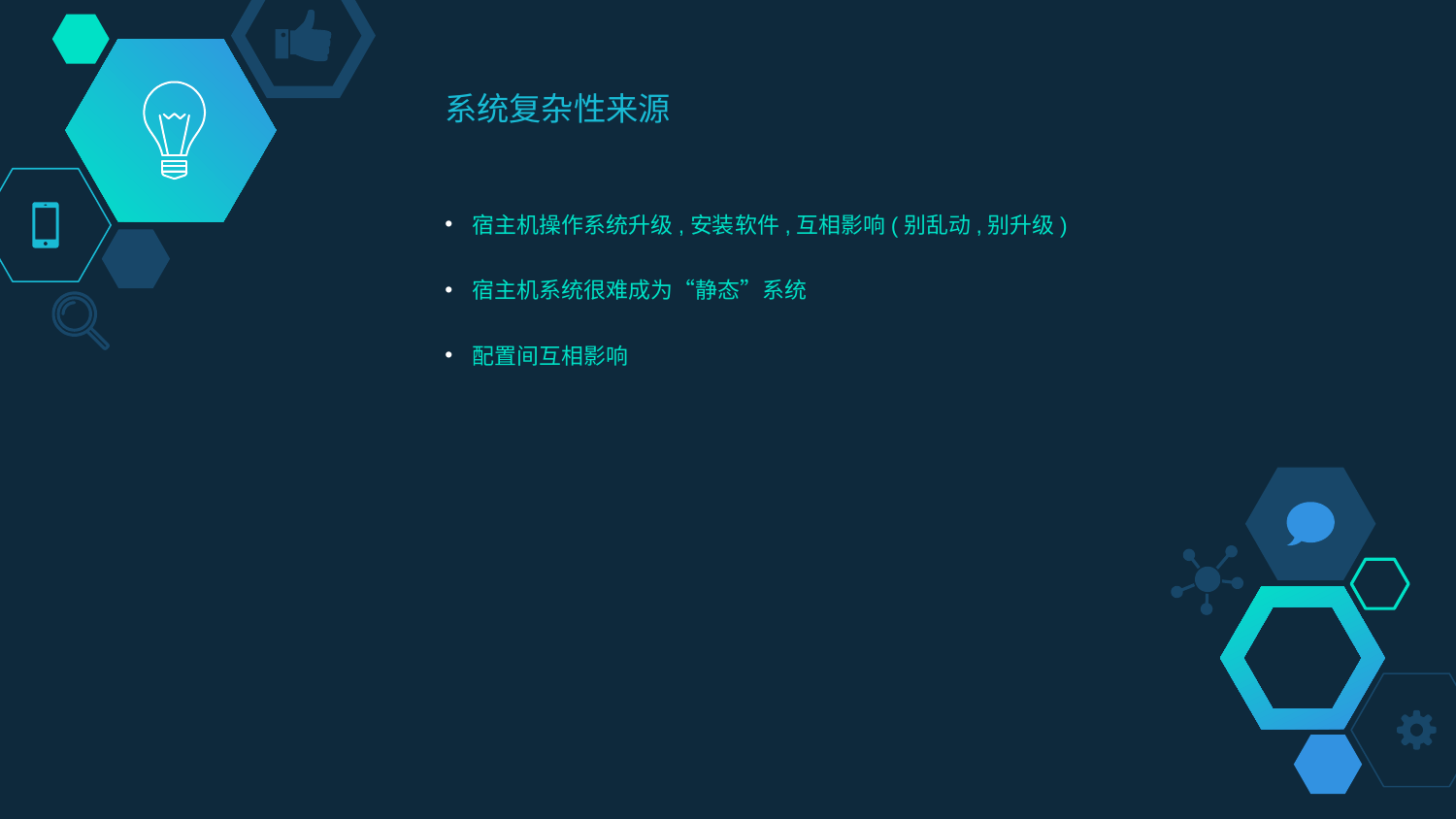

# 系统复杂性来源
宿主机操作系统升级,安装软件,互相影响(别乱动,别升级)
宿主机系统很难成为“静态”系统
配置间互相影响